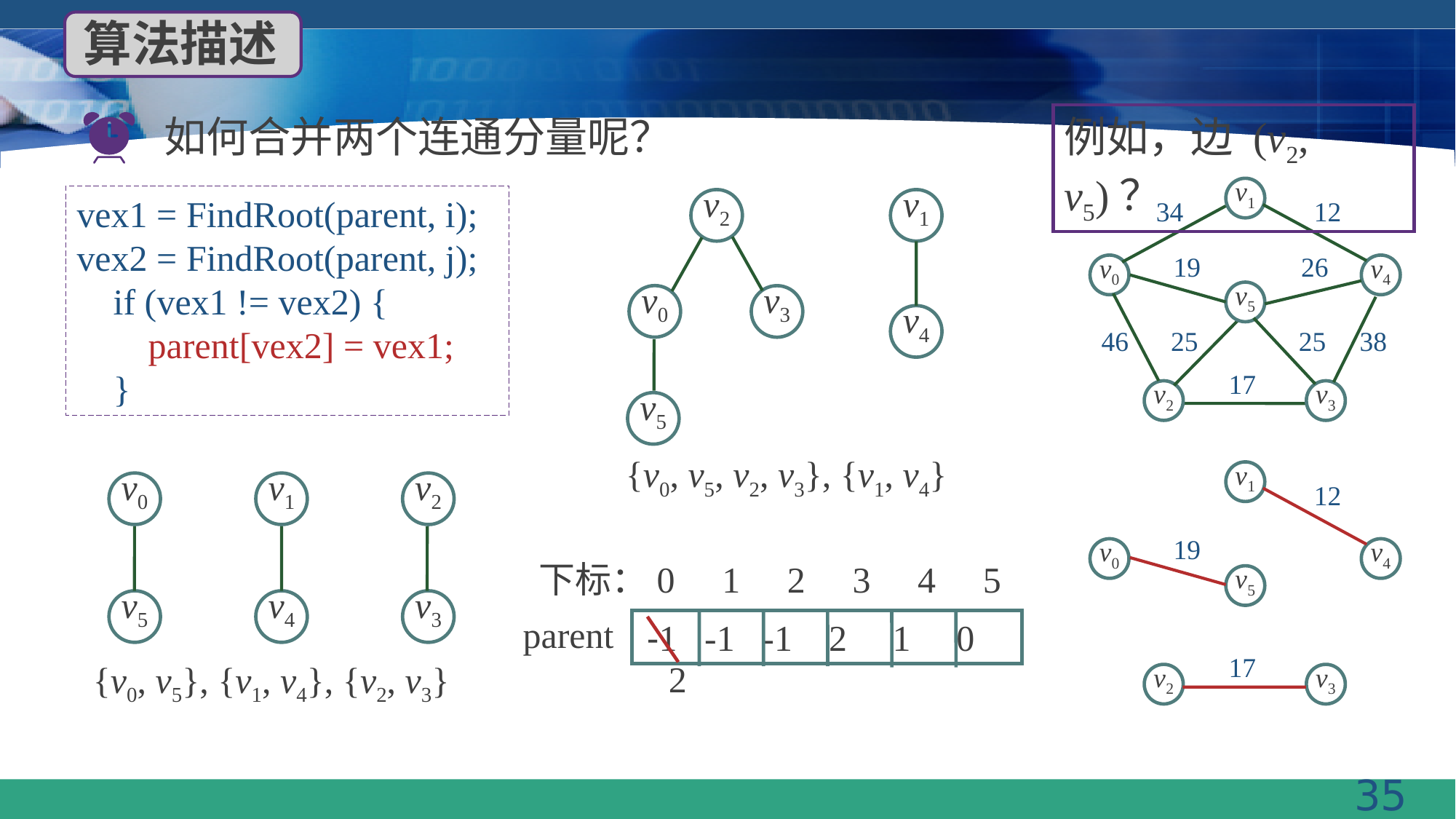

算法描述

如何合并两个连通分量呢？

例如，边 (v2, v5)？
v1
34
12

19
26
v0
v4

v5

46
25
25
38
17
v2
v3

vex1 = FindRoot(parent, i);
vex2 = FindRoot(parent, j);
    if (vex1 != vex2) {

    }
v2
v1

v0
v3
v4

v5
{v0, v5, v2, v3}, {v1, v4}
        parent[vex2] = vex1;
v1
v0
v4
v5
v2
v3
v0
v1
v2

v5
v4
v3
{v0, v5}, {v1, v4}, {v2, v3}
12

19
下标：0     1     2     3     4     5
parent
-1   -1   -1    2     1     0

2
17